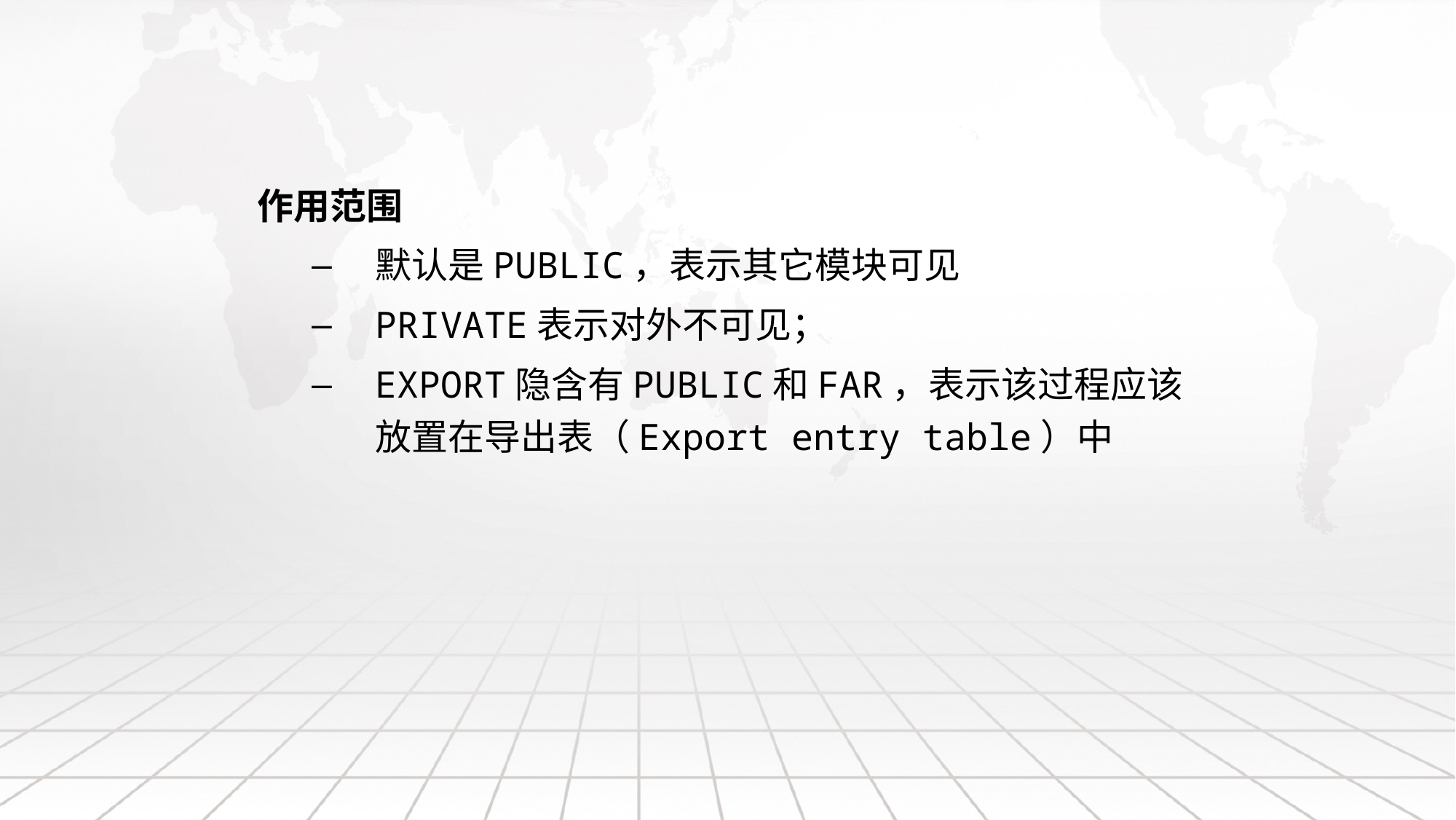

作用范围
默认是PUBLIC，表示其它模块可见
PRIVATE表示对外不可见；
EXPORT隐含有PUBLIC和FAR，表示该过程应该放置在导出表（Export entry table）中